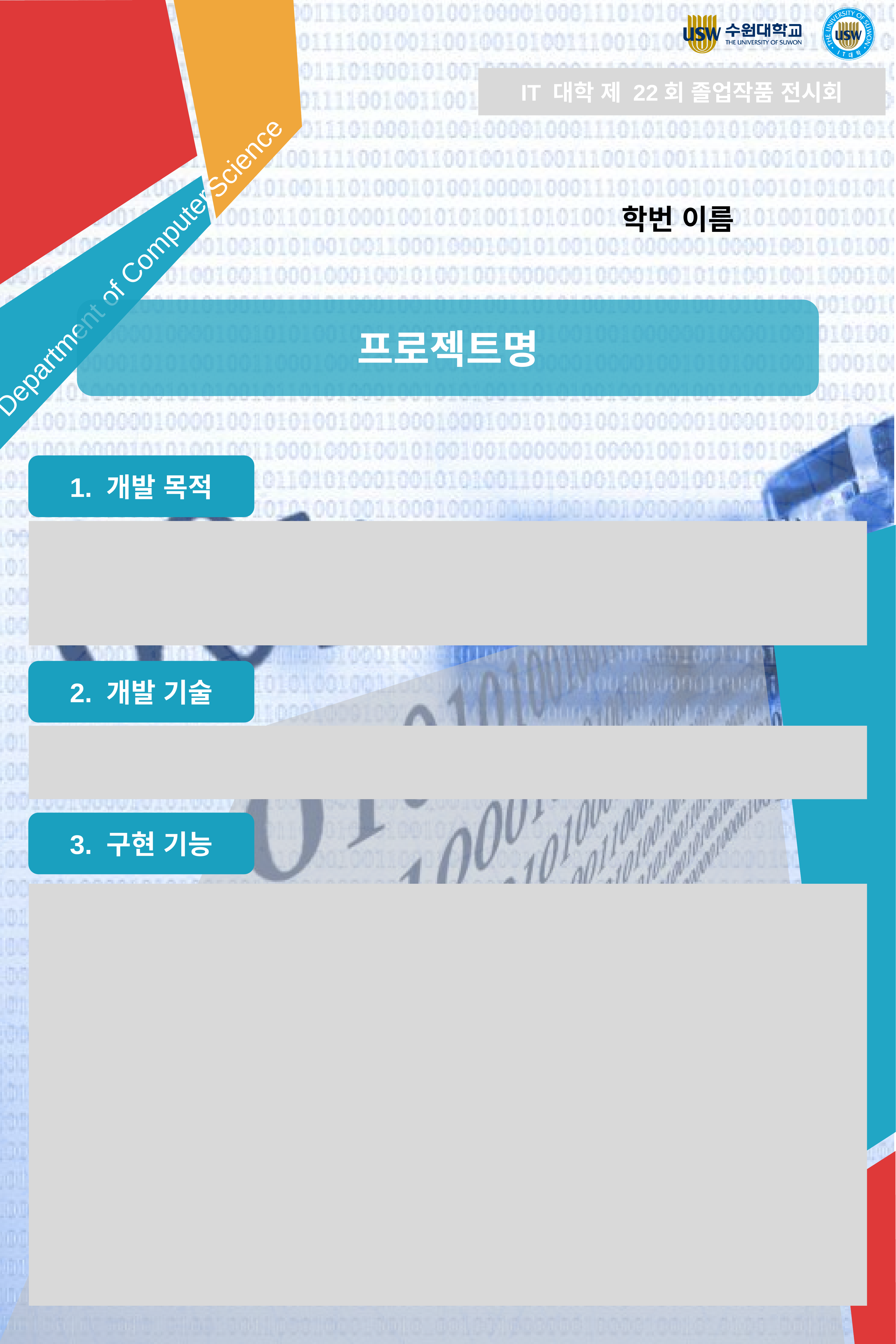

IT 대학 제 22회 졸업작품 전시회
Science
학번 이름

Department of Computer
프로젝트명
1. 개발 목적

2. 개발 기술

3. 구현 기능